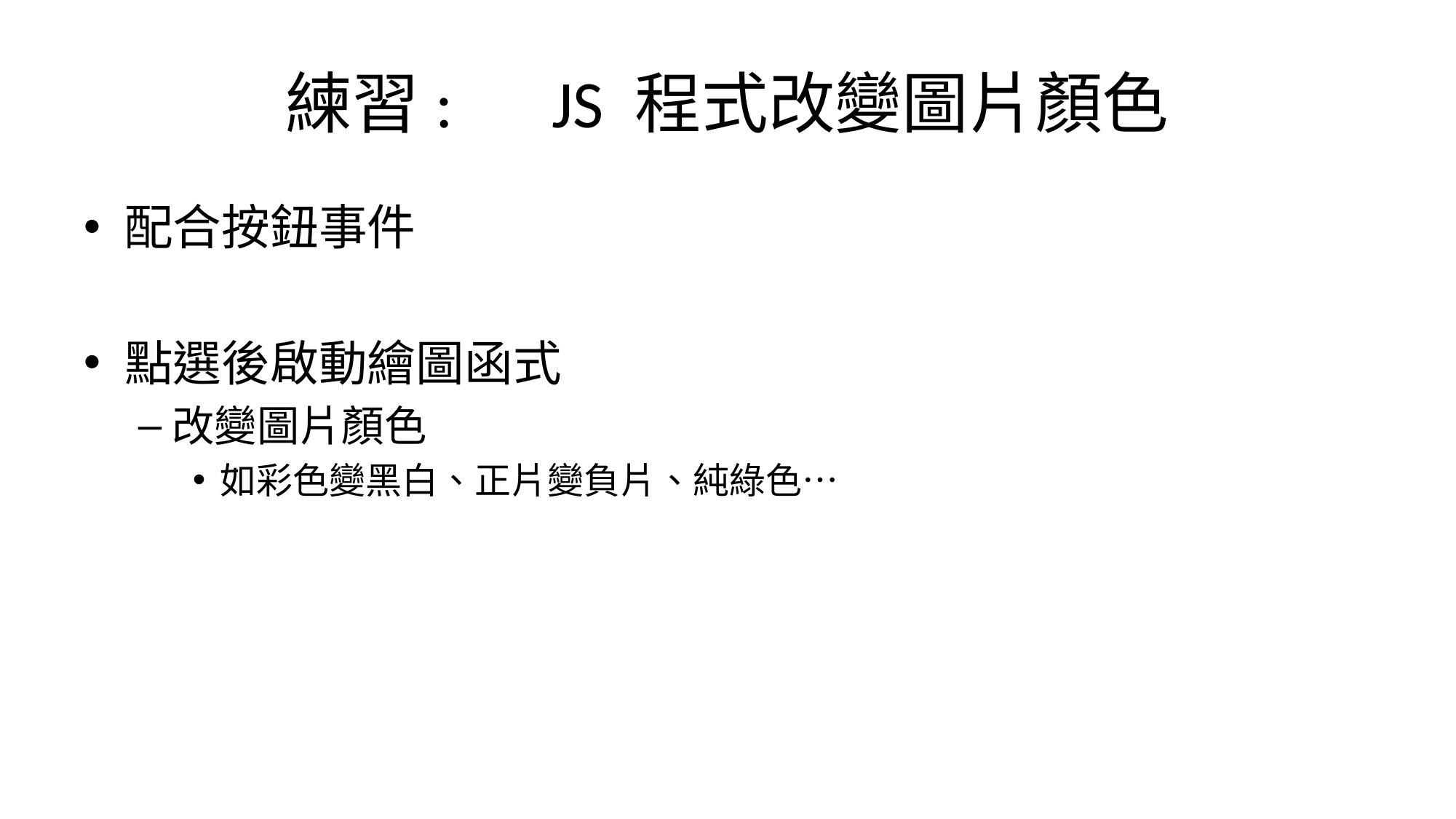

# 練習:　JS 程式改變圖片顏色
配合按鈕事件

點選後啟動繪圖函式
改變圖片顏色
如彩色變黑白、正片變負片、純綠色…